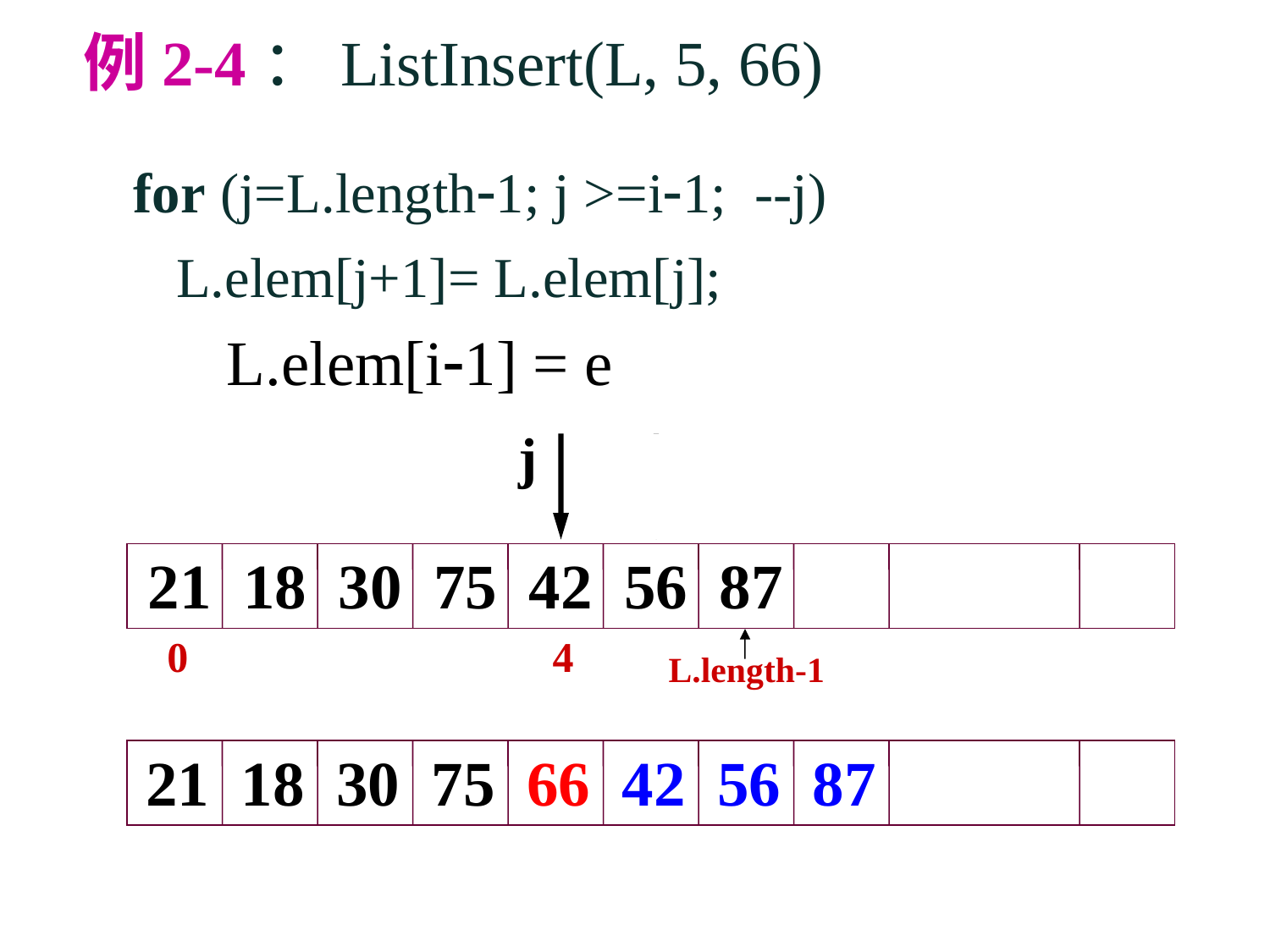

例2-4：ListInsert(L, 5, 66)
for (j=L.length−1; j >=i−1;  --j)
   L.elem[j+1]= L.elem[j];
L.elem[i−1] = e
j

j

j

21  18  30  75  42  56  87

0
4

L.length-1
21  18  30  75

66
42
56
87